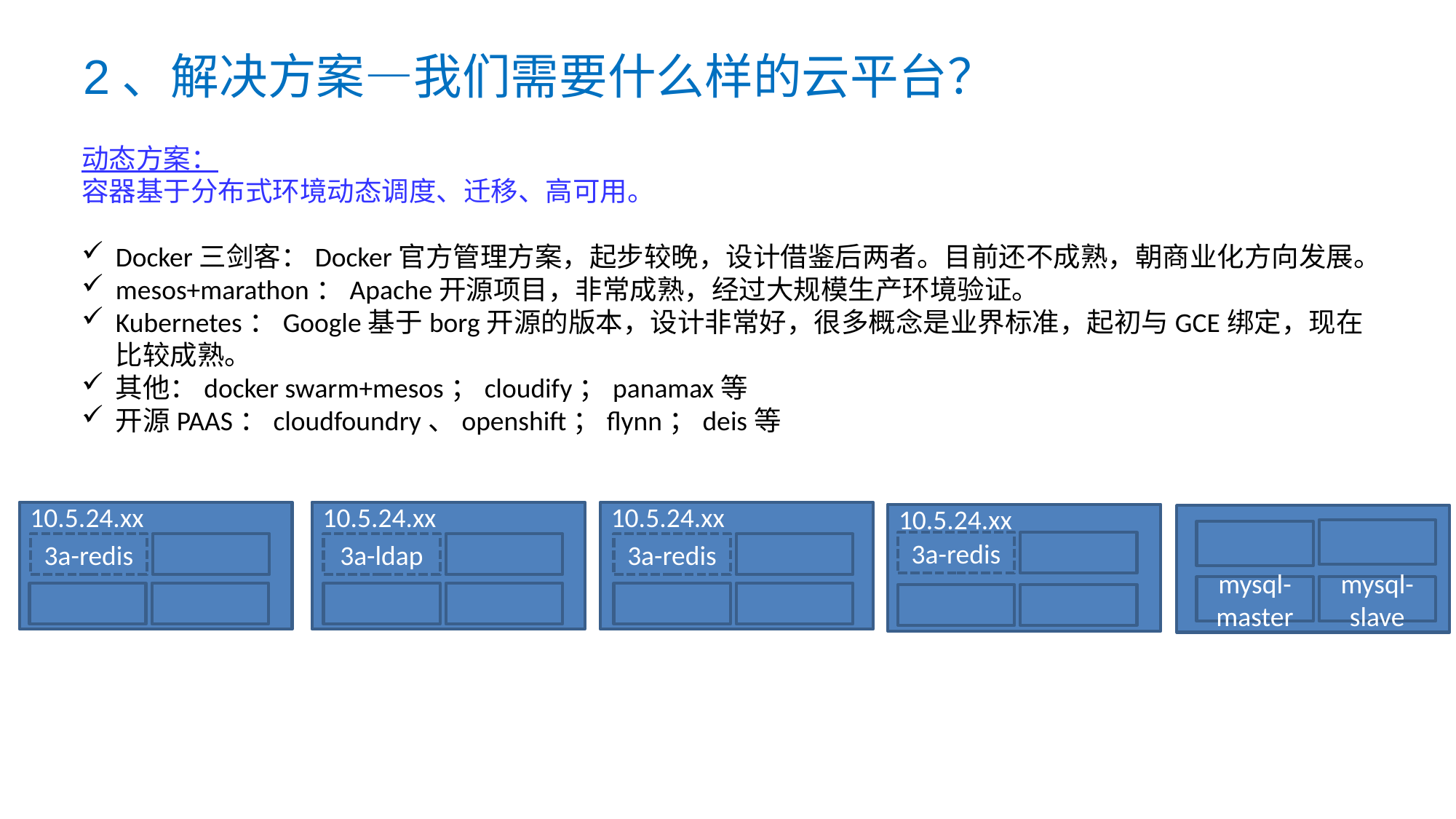

# 2、解决方案—我们需要什么样的云平台？
动态方案：
容器基于分布式环境动态调度、迁移、高可用。

Docker三剑客：Docker官方管理方案，起步较晚，设计借鉴后两者。目前还不成熟，朝商业化方向发展。
mesos+marathon：Apache开源项目，非常成熟，经过大规模生产环境验证。
Kubernetes：Google基于borg开源的版本，设计非常好，很多概念是业界标准，起初与GCE绑定，现在比较成熟。
其他：docker swarm+mesos；cloudify；panamax等
开源PAAS：cloudfoundry、openshift；flynn；deis等
10.5.24.xx

10.5.24.xx

10.5.24.xx

10.5.24.xx

3a-redis

3a-redis

3a-ldap

3a-redis

mysql-master
mysql-slave